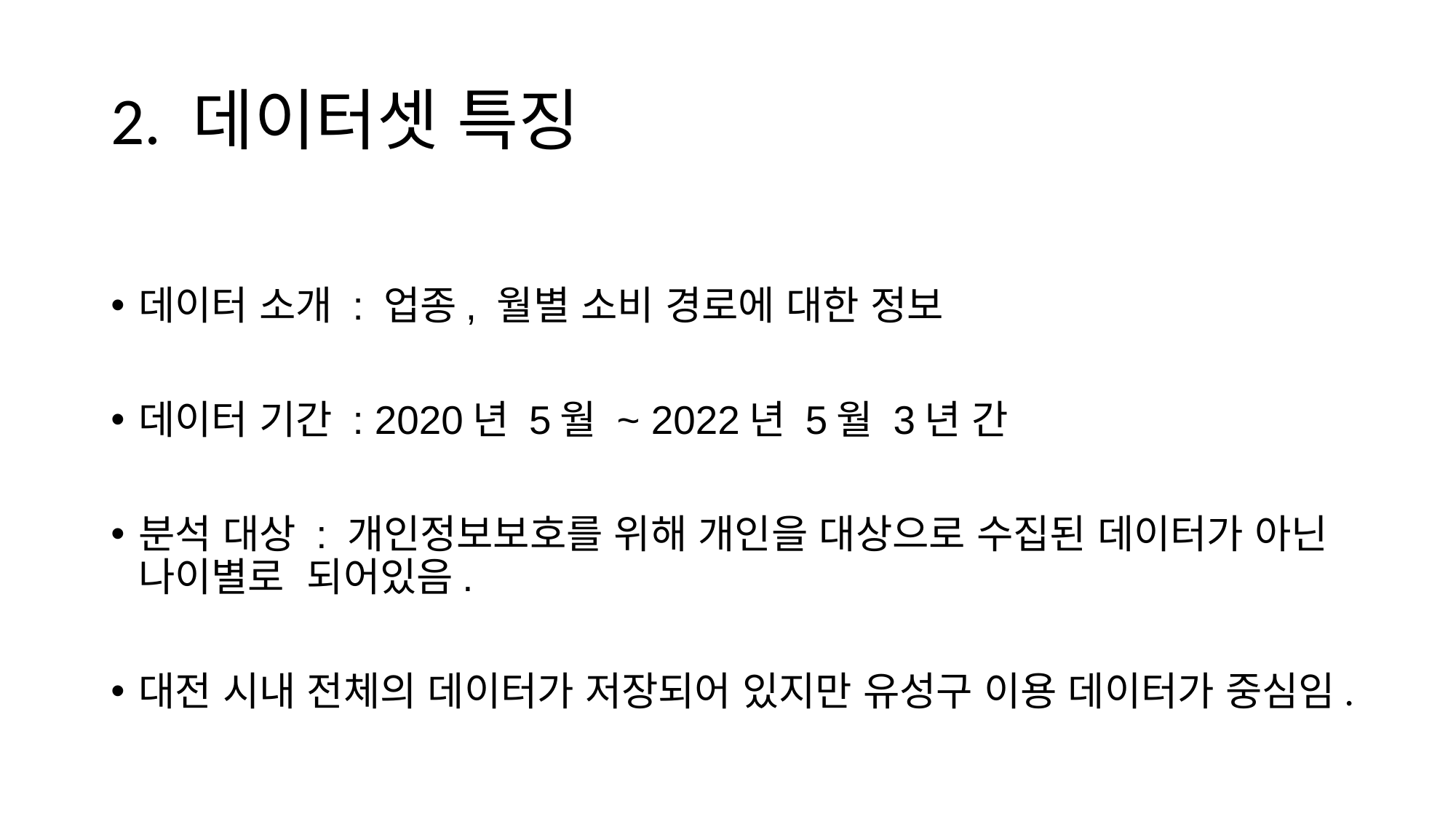

# 2. 데이터셋 특징

데이터 소개 : 업종, 월별 소비 경로에 대한 정보

데이터 기간 : 2020년 5월 ~ 2022년 5월 3년 간

분석 대상 : 개인정보보호를 위해 개인을 대상으로 수집된 데이터가 아닌 나이별로  되어있음.

대전 시내 전체의 데이터가 저장되어 있지만 유성구 이용 데이터가 중심임.